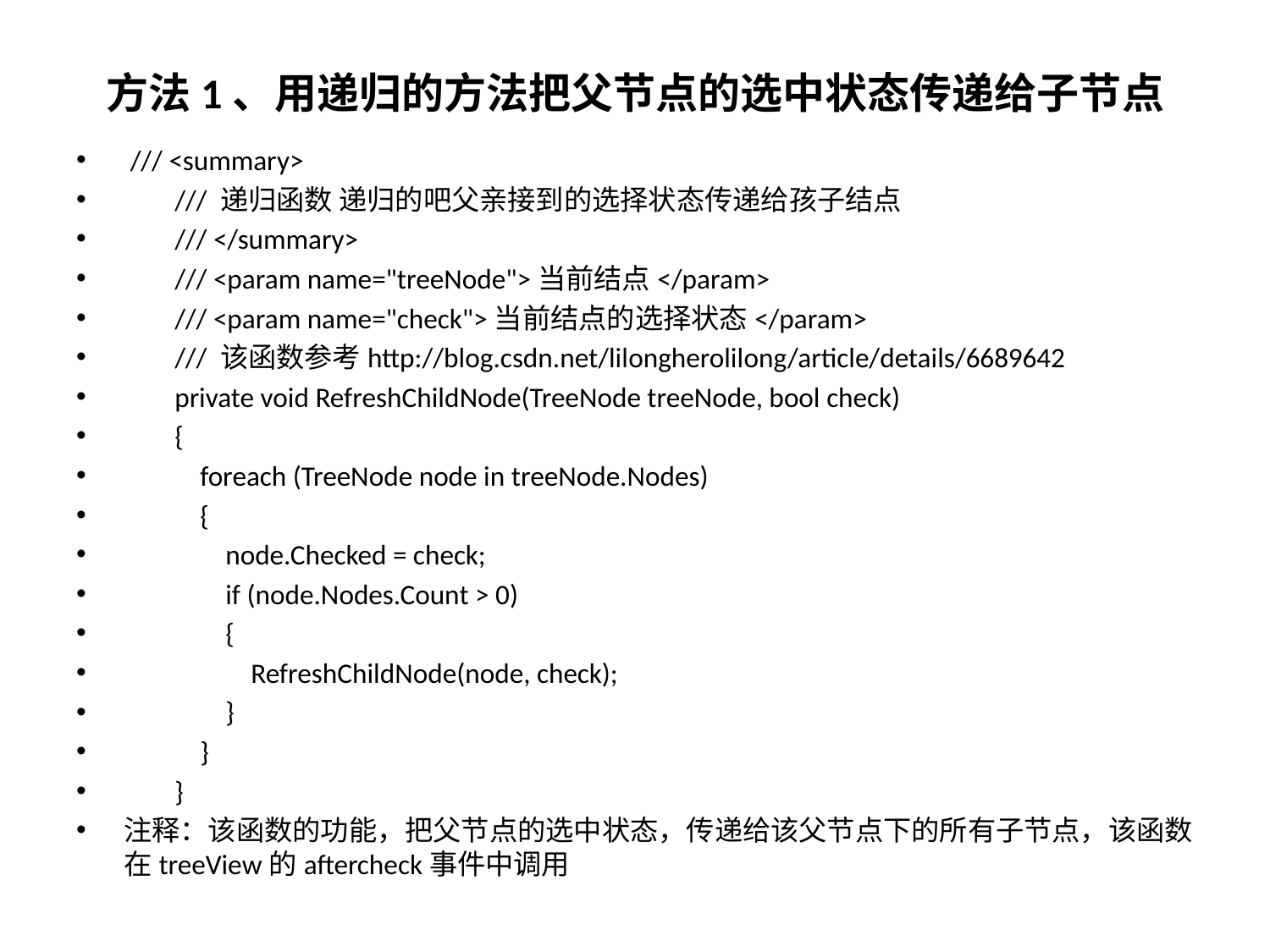

# 方法1、用递归的方法把父节点的选中状态传递给子节点
 /// <summary>
        /// 递归函数 递归的吧父亲接到的选择状态传递给孩子结点
        /// </summary>
        /// <param name="treeNode">当前结点</param>
        /// <param name="check">当前结点的选择状态</param>
        /// 该函数参考http://blog.csdn.net/lilongherolilong/article/details/6689642
        private void RefreshChildNode(TreeNode treeNode, bool check)
        {
            foreach (TreeNode node in treeNode.Nodes)
            {
                node.Checked = check;
                if (node.Nodes.Count > 0)
                {
                    RefreshChildNode(node, check);
                }
            }
        }
注释：该函数的功能，把父节点的选中状态，传递给该父节点下的所有子节点，该函数在treeView的aftercheck事件中调用